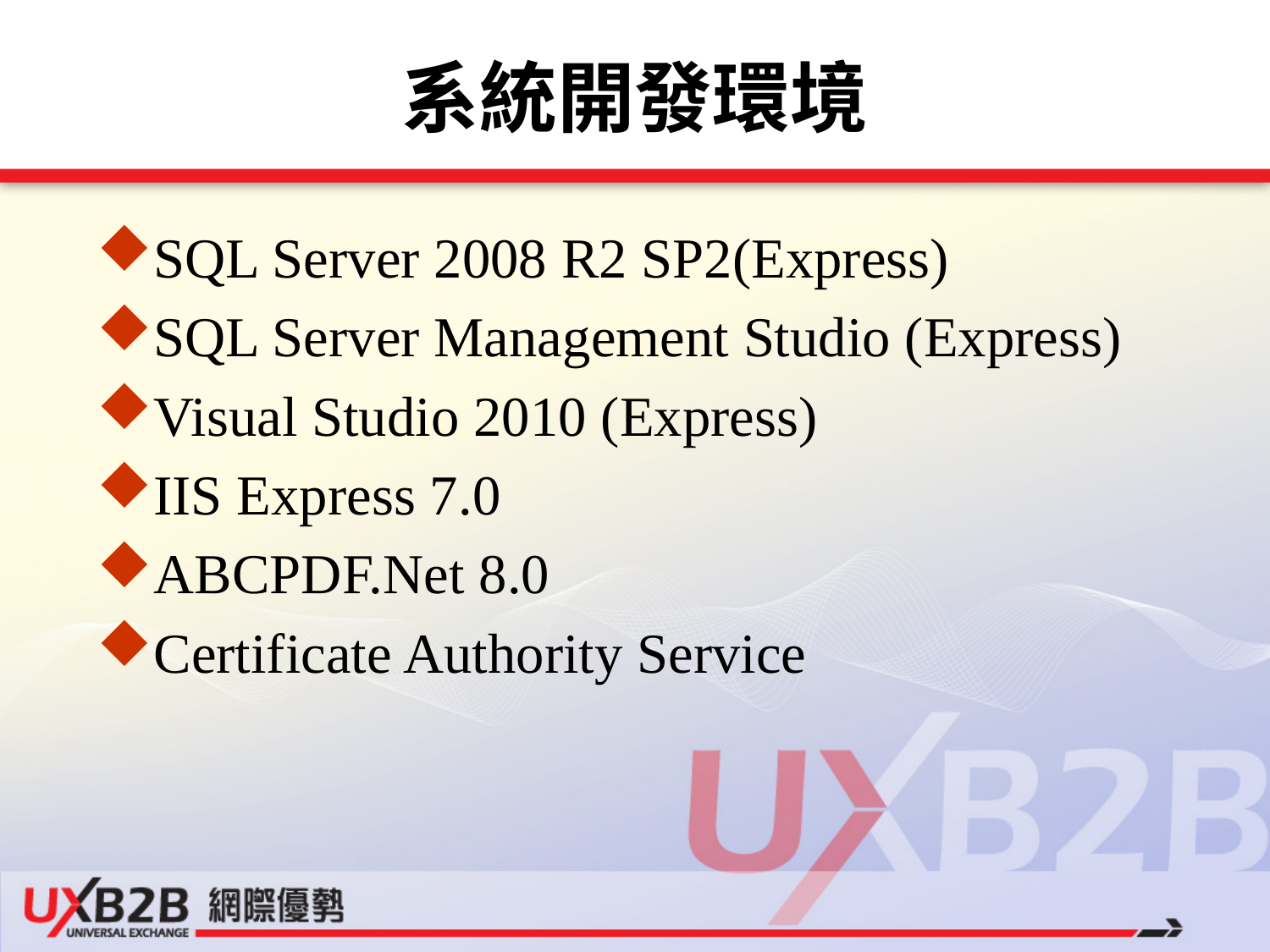

# 系統開發環境
SQL Server 2008 R2 SP2(Express)
SQL Server Management Studio (Express)
Visual Studio 2010 (Express)
IIS Express 7.0
ABCPDF.Net 8.0
Certificate Authority Service